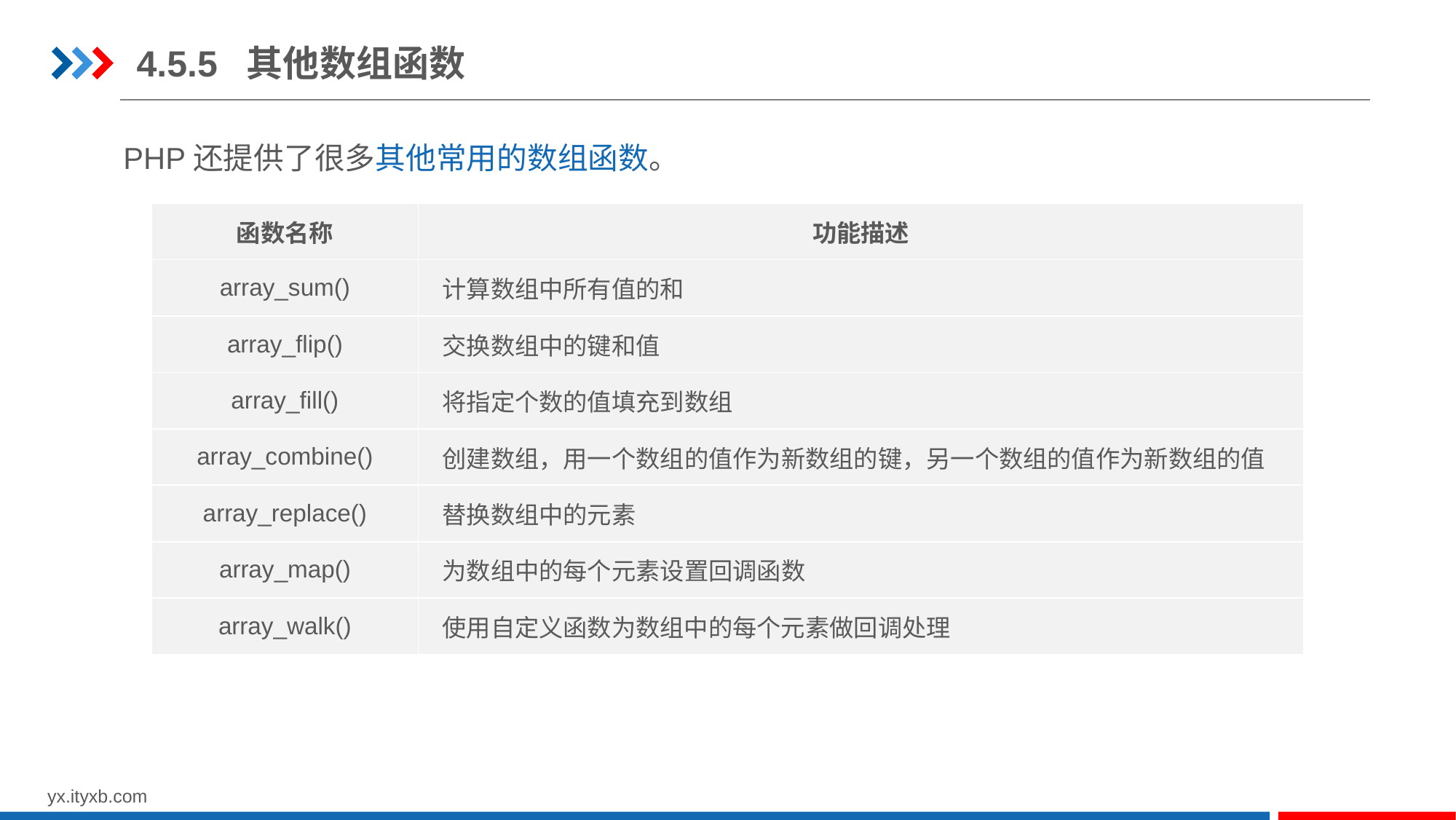

4.5.5  其他数组函数
PHP还提供了很多其他常用的数组函数。
| 函数名称 | 功能描述 |
| --- | --- |
| array\_sum() | 计算数组中所有值的和 |
| array\_flip() | 交换数组中的键和值 |
| array\_fill() | 将指定个数的值填充到数组 |
| array\_combine() | 创建数组，用一个数组的值作为新数组的键，另一个数组的值作为新数组的值 |
| array\_replace() | 替换数组中的元素 |
| array\_map() | 为数组中的每个元素设置回调函数 |
| array\_walk() | 使用自定义函数为数组中的每个元素做回调处理 |